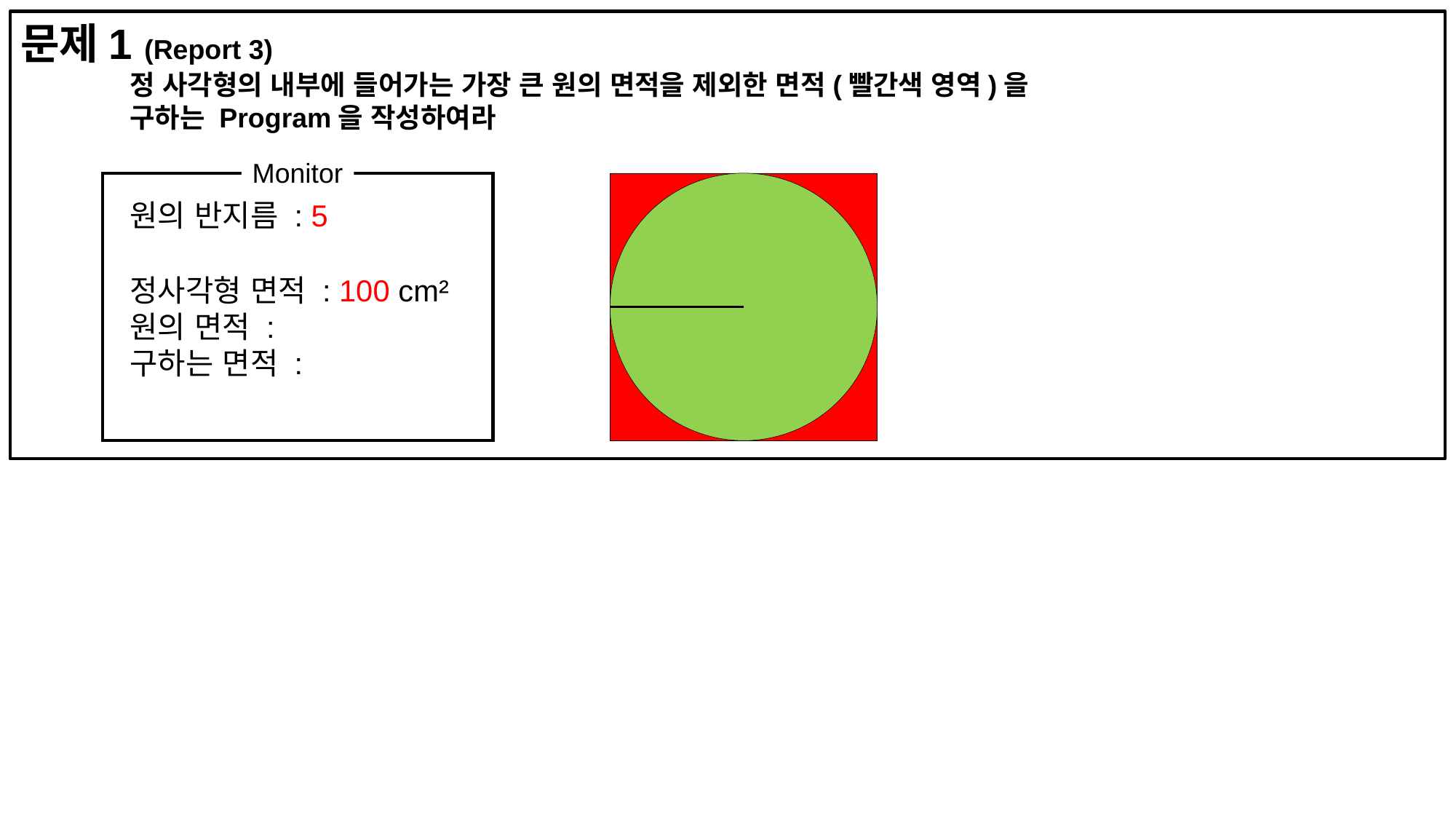

문제1 (Report 3)
	정 사각형의 내부에 들어가는 가장 큰 원의 면적을 제외한 면적(빨간색 영역)을
	구하는 Program을 작성하여라

	원의 반지름 : 5

	정사각형 면적 : 100 cm²
	원의 면적 :
	구하는 면적 :

Monitor